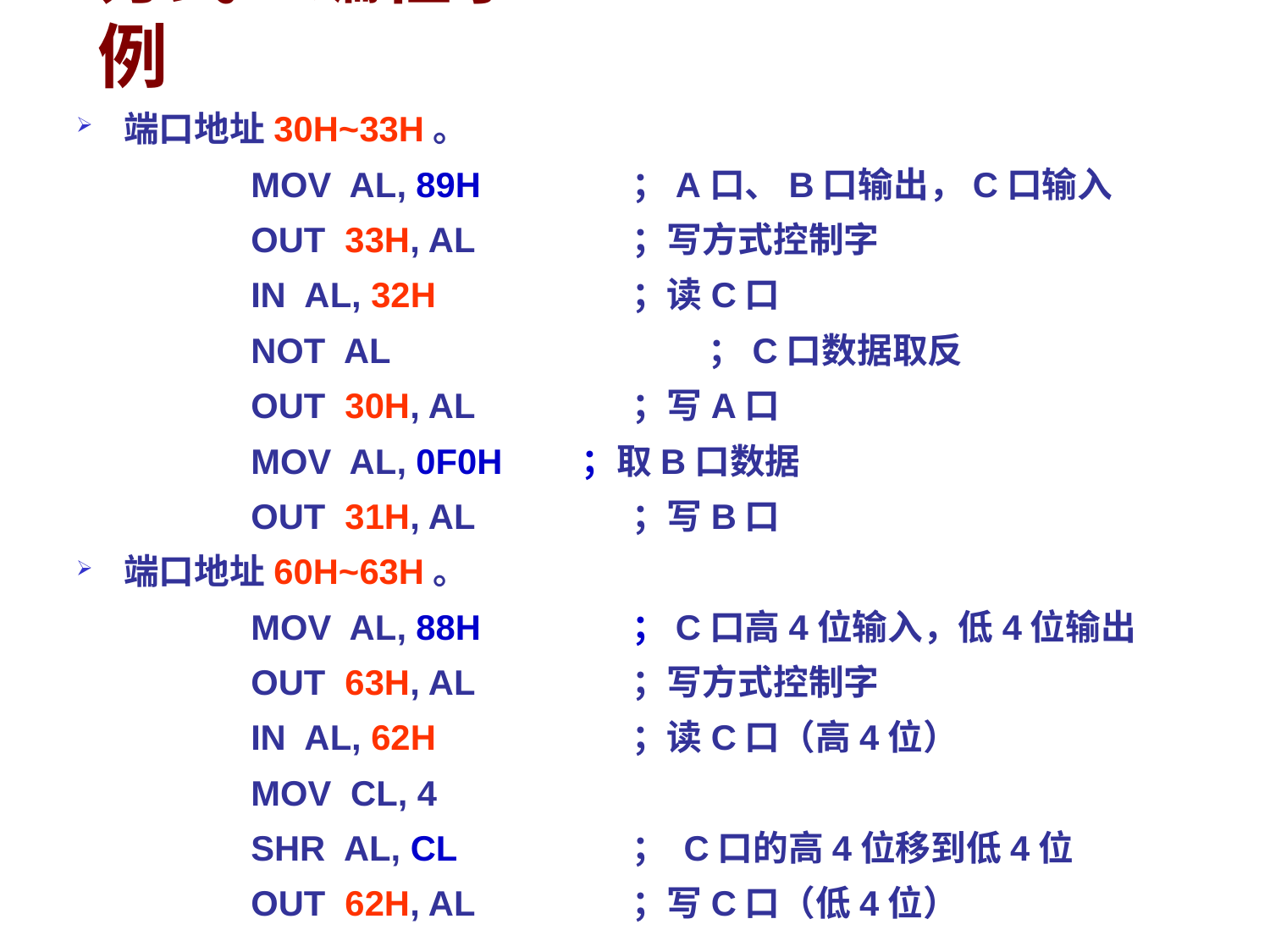

# 方式0编程示例
端口地址30H~33H。
		MOV  AL, 89H		；A口、B口输出，C口输入
		OUT  33H, AL		；写方式控制字
		IN  AL, 32H		；读C口
		NOT  AL		       ；C口数据取反
		OUT  30H, AL		；写A口
		MOV  AL, 0F0H	       ；取B口数据
		OUT  31H, AL		；写B口
端口地址60H~63H。
		MOV  AL, 88H		；C口高4位输入，低4位输出
		OUT  63H, AL		；写方式控制字
		IN  AL, 62H		；读C口（高4位）
		MOV  CL, 4
		SHR  AL, CL 		； C口的高4位移到低4位
		OUT  62H, AL		；写C口（低4位）